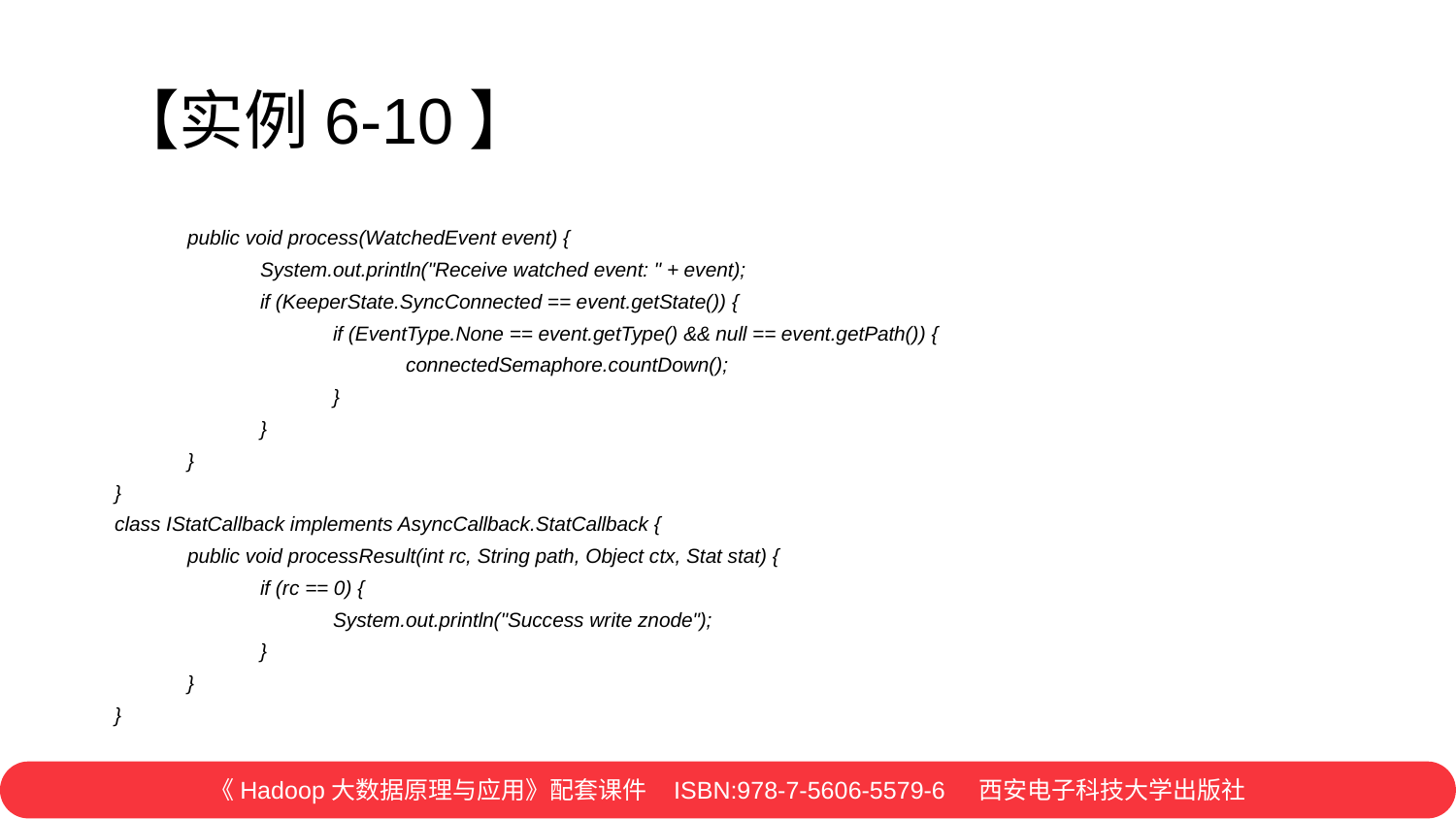

# 【实例6-10】
	public void process(WatchedEvent event) {
		System.out.println("Receive watched event: " + event);
		if (KeeperState.SyncConnected == event.getState()) {
			if (EventType.None == event.getType() && null == event.getPath()) {
				connectedSemaphore.countDown();
			}
		}
	}
}
class IStatCallback implements AsyncCallback.StatCallback {
	public void processResult(int rc, String path, Object ctx, Stat stat) {
		if (rc == 0) {
			System.out.println("Success write znode");
		}
	}
}